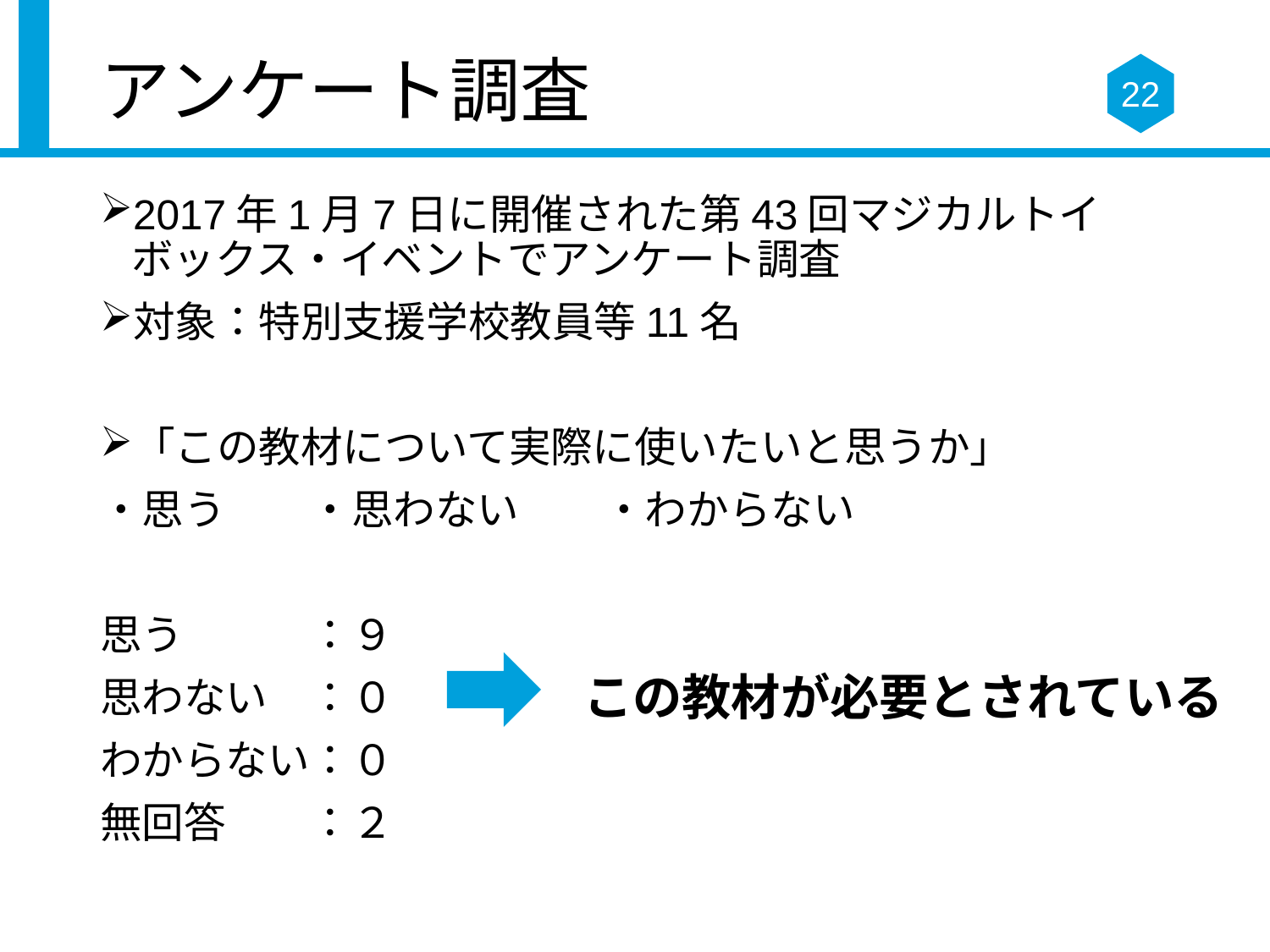

# アンケート調査
22
2017年1月7日に開催された第43回マジカルトイボックス・イベントでアンケート調査
対象：特別支援学校教員等11名

「この教材について実際に使いたいと思うか」
・思う　　・思わない　　・わからない

思う　　　：９
思わない　：０
わからない：０
無回答　　：２

この教材が必要とされている